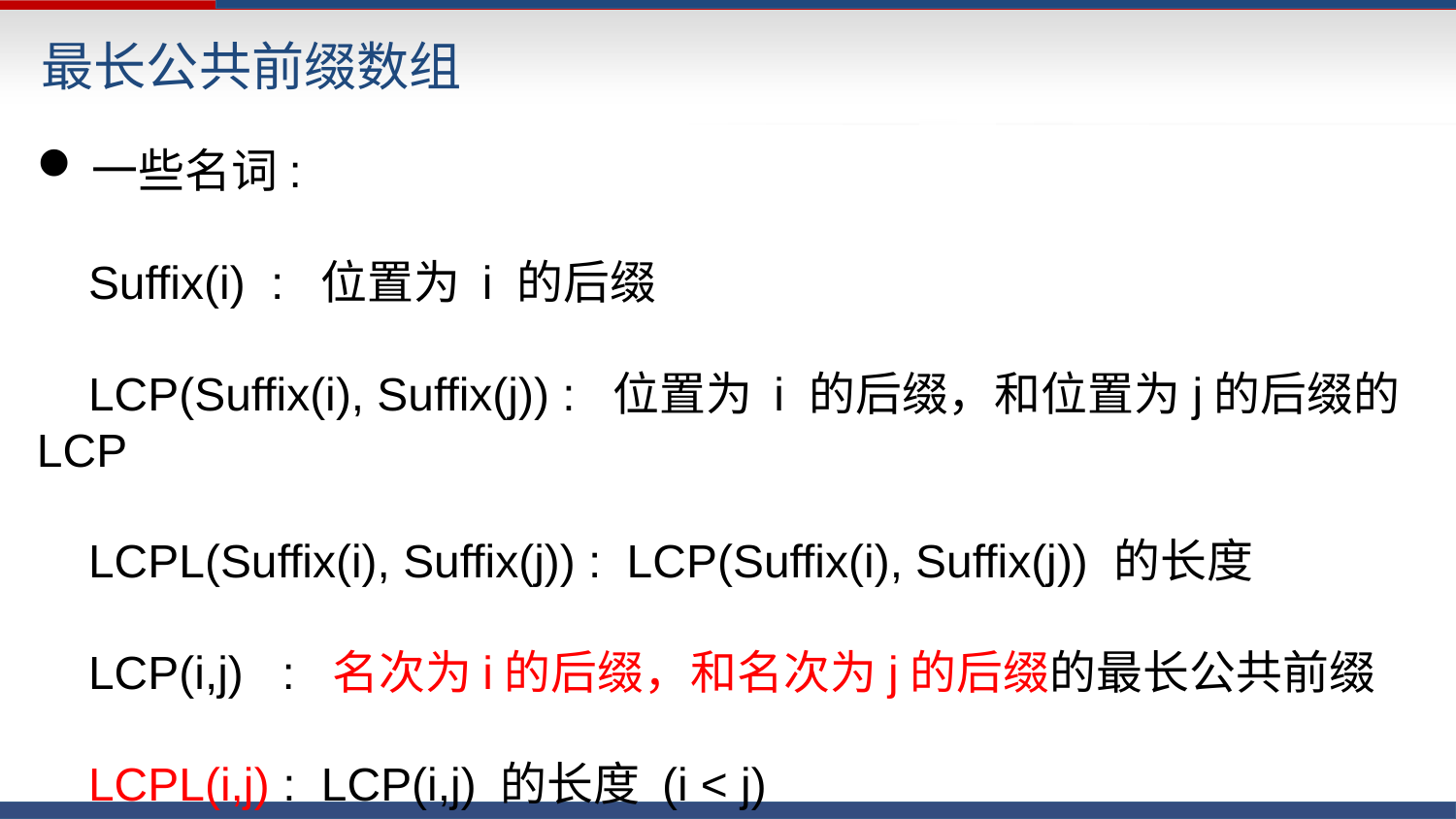

最长公共前缀数组
一些名词:

    Suffix(i)  :  位置为 i 的后缀

    LCP(Suffix(i), Suffix(j)) :  位置为 i 的后缀，和位置为j的后缀的LCP

    LCPL(Suffix(i), Suffix(j)) :  LCP(Suffix(i), Suffix(j)) 的长度

    LCP(i,j)   :  名次为i的后缀，和名次为j的后缀的最长公共前缀

    LCPL(i,j) :  LCP(i,j) 的长度 (i < j)